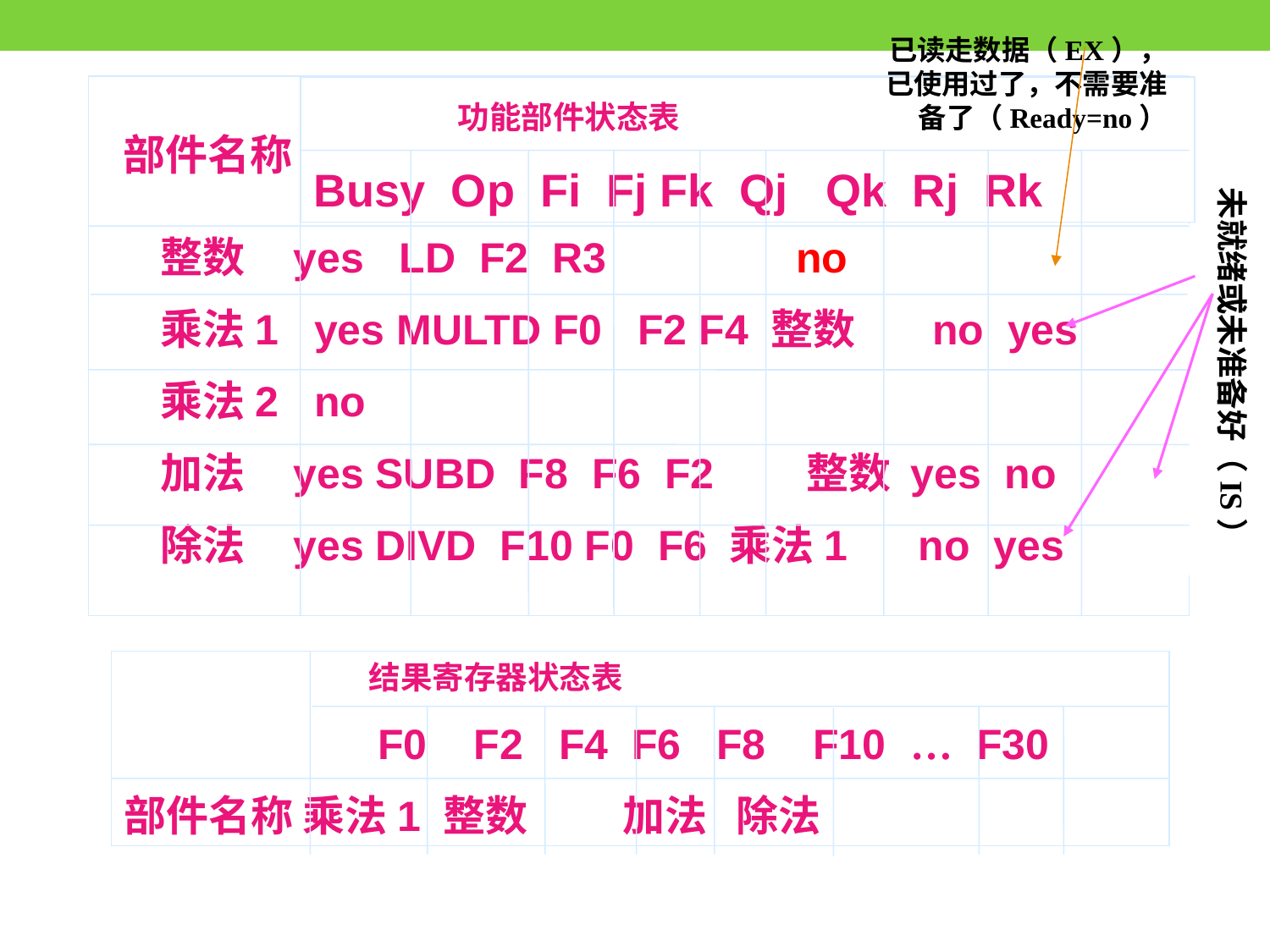

41
已读走数据（EX），已使用过了，不需要准备了（Ready=no）

                   功能部件状态表
Busy  Op  Fi  Fj Fk  Qj   Qk  Rj  Rk
部件名称

整数    yes   LD  F2  R3                no
乘法1   yes MULTD F0   F2 F4 整数       no  yes
乘法2   no
加法    yes SUBD  F8  F6  F2       整数 yes  no
除法    yes DIVD  F10 F0  F6 乘法1      no  yes

                                 结果寄存器状态表
          F0    F2   F4  F6   F8    F10  …  F30
部件名称 乘法1 整数          加法   除法

未就绪或未准备好（IS）